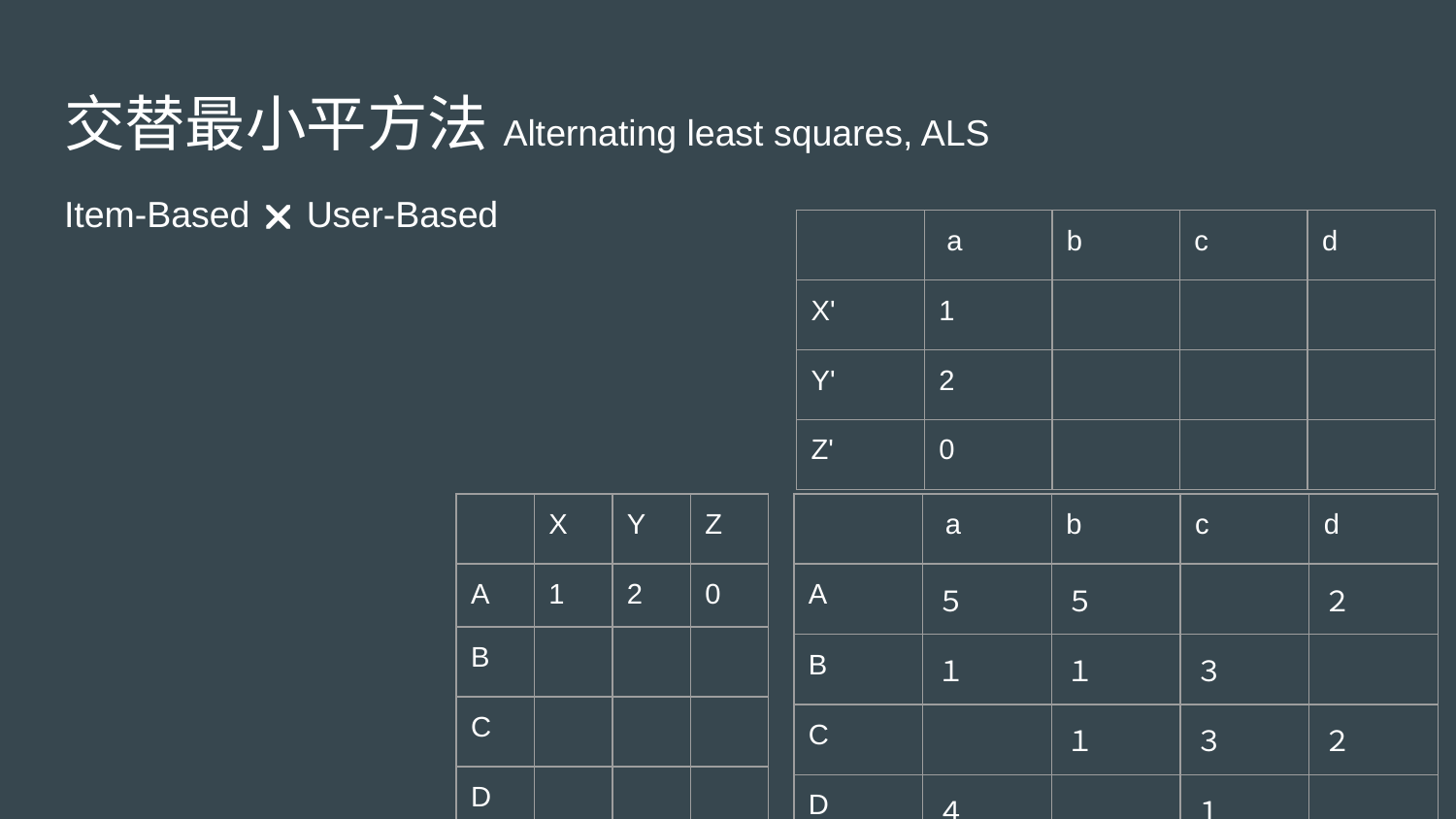

# 交替最小平方法Alternating least squares, ALS

Item-Based 🗙 User-Based

|  | a | b | c | d |
| --- | --- | --- | --- | --- |
| X' | 1 |  |  |  |
| Y' | 2 |  |  |  |
| Z' | 0 |  |  |  |
|  | X | Y | Z |
| --- | --- | --- | --- |
| A | 1 | 2 | 0 |
| B |  |  |  |
| C |  |  |  |
| D |  |  |  |
|  | a | b | c | d |
| --- | --- | --- | --- | --- |
| A | ５ | ５ |  | ２ |
| B | １ | １ | ３ |  |
| C |  | １ | ３ | ２ |
| D | ４ |  | １ |  |